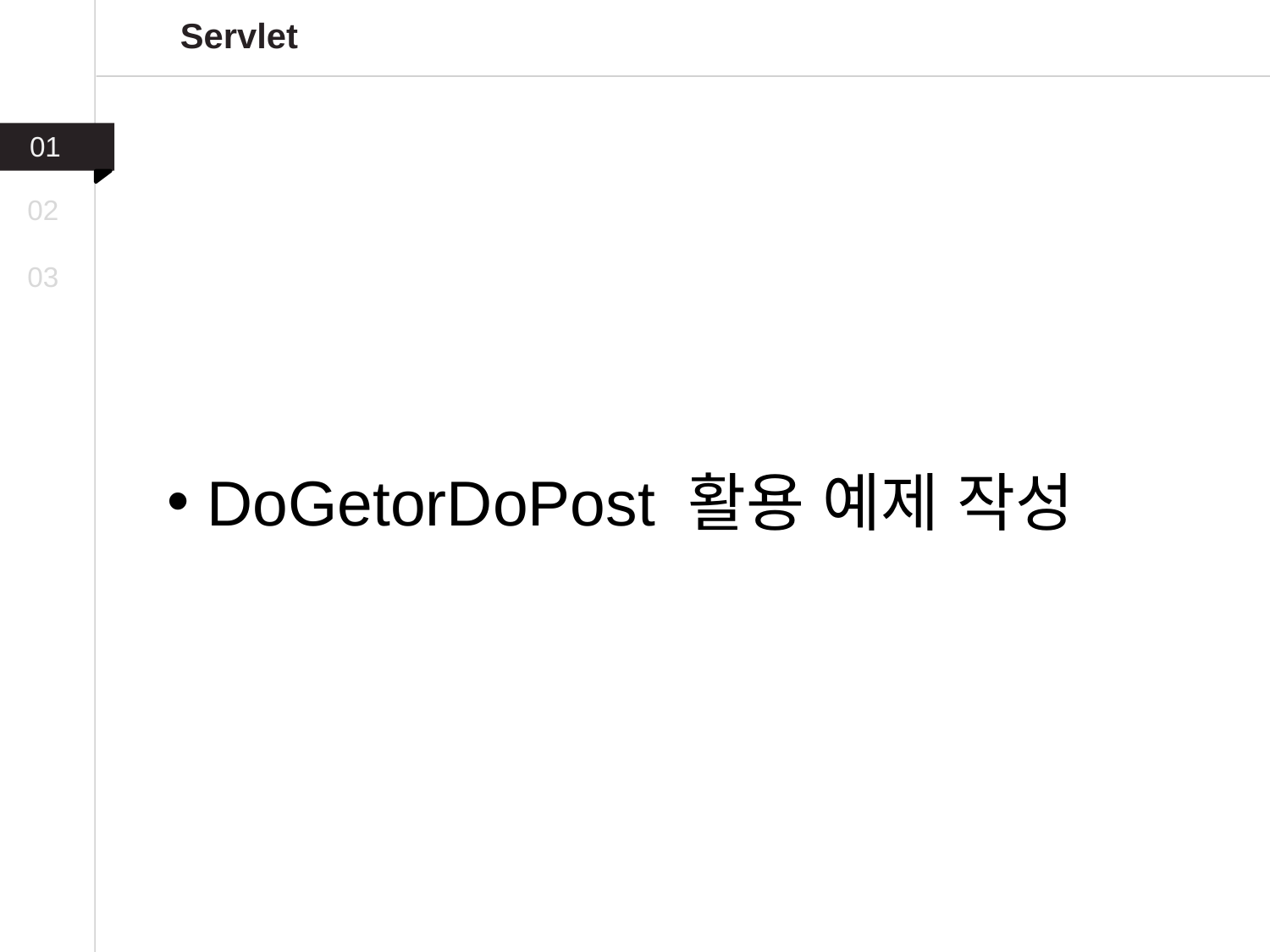

Servlet
01

02
03
DoGetorDoPost 활용 예제 작성